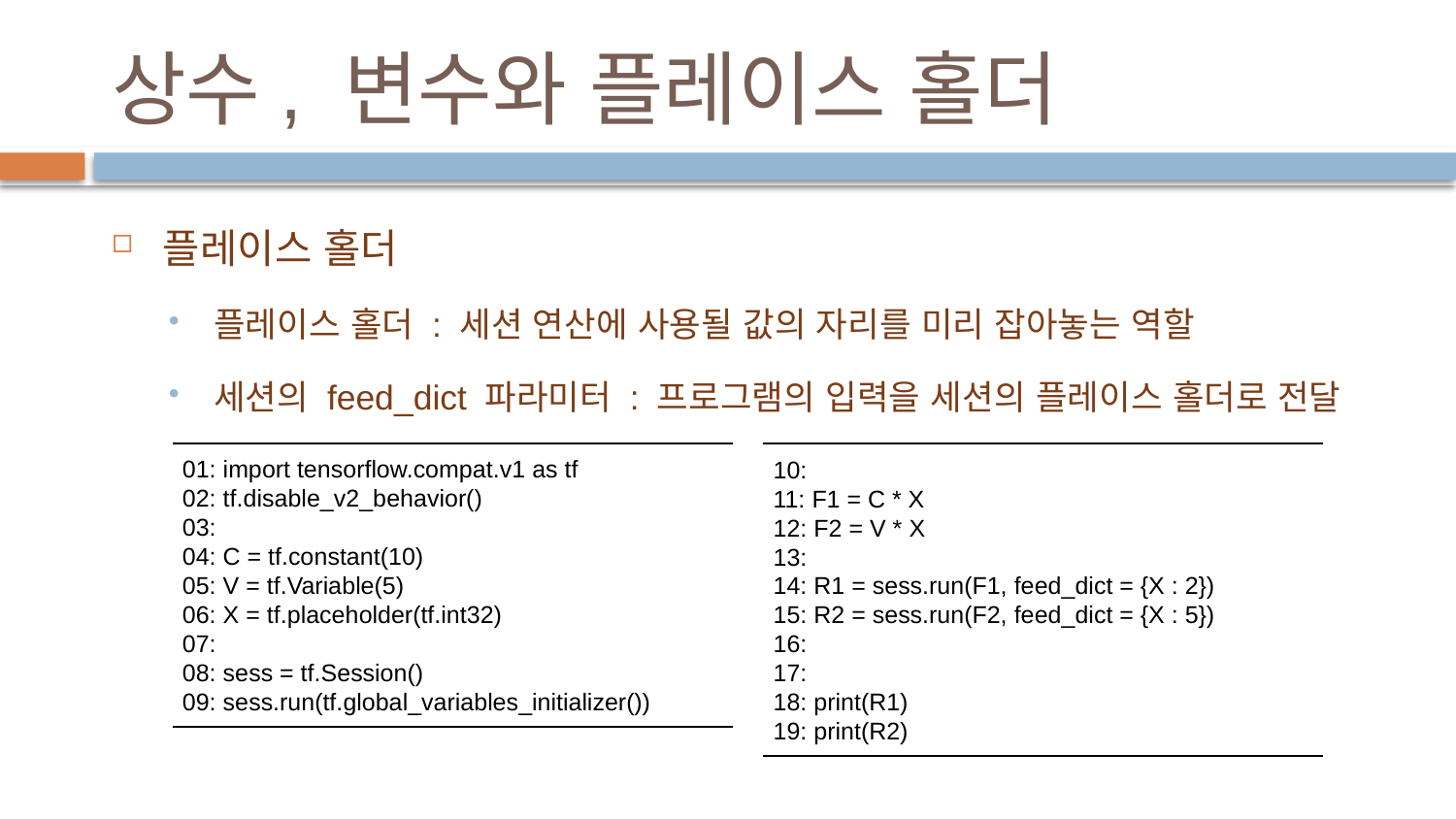

# 상수, 변수와 플레이스 홀더
플레이스 홀더
플레이스 홀더 : 세션 연산에 사용될 값의 자리를 미리 잡아놓는 역할
세션의 feed_dict 파라미터 : 프로그램의 입력을 세션의 플레이스 홀더로 전달
| 01: import tensorflow.compat.v1 as tf 02: tf.disable\_v2\_behavior() 03: 04: C = tf.constant(10) 05: V = tf.Variable(5) 06: X = tf.placeholder(tf.int32) 07: 08: sess = tf.Session() 09: sess.run(tf.global\_variables\_initializer()) |
| --- |
| 10: 11: F1 = C \* X 12: F2 = V \* X 13: 14: R1 = sess.run(F1, feed\_dict = {X : 2}) 15: R2 = sess.run(F2, feed\_dict = {X : 5}) 16: 17: 18: print(R1) 19: print(R2) |
| --- |